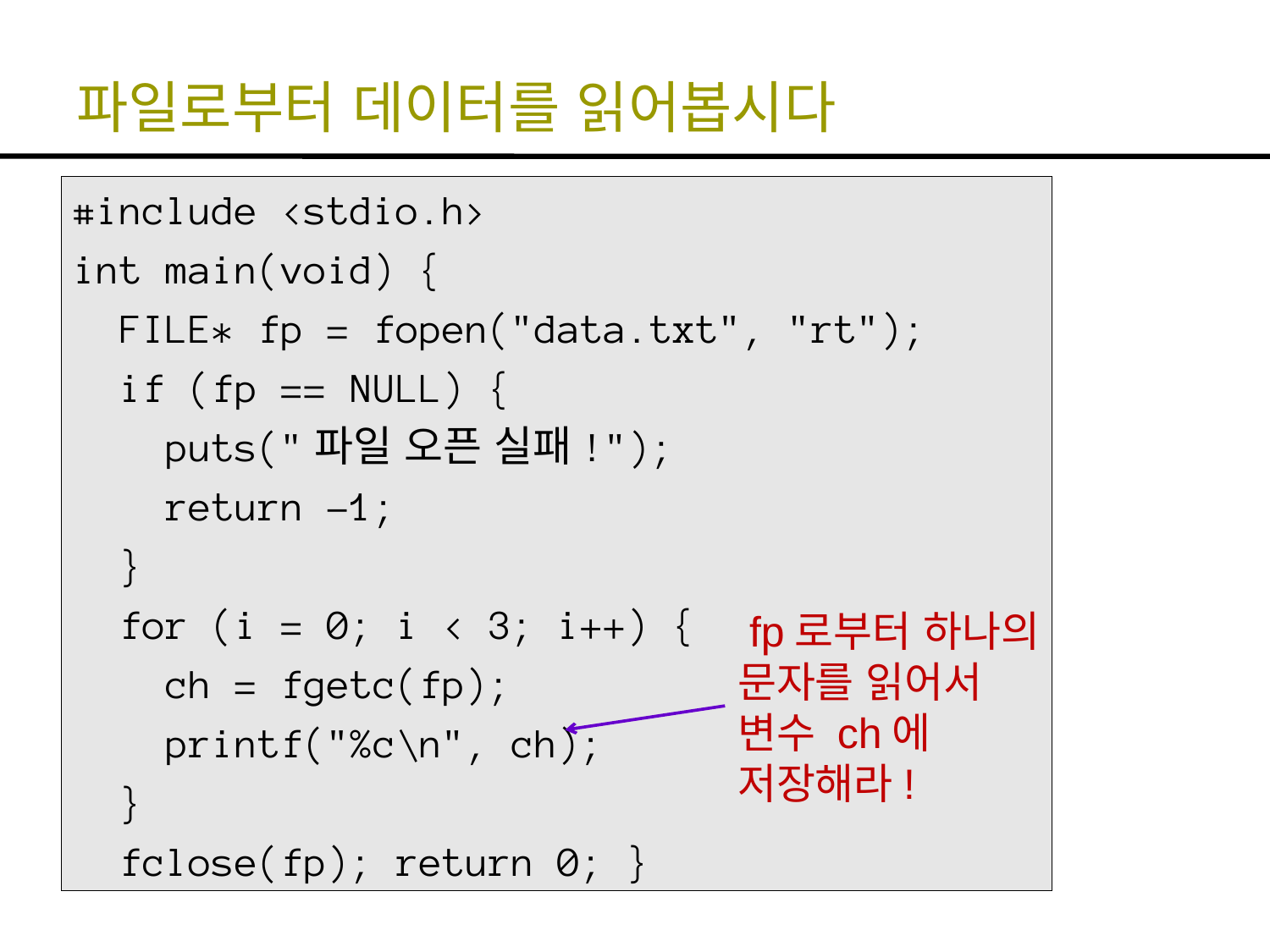

# 파일로부터 데이터를 읽어봅시다
#include <stdio.h>
int main(void) {
  FILE* fp = fopen("data.txt", "rt");
  if (fp == NULL) {
    puts("파일 오픈 실패!");
    return -1;
  }
  for (i = 0; i < 3; i++) {
    ch = fgetc(fp);
    printf("%c\n", ch);
  }
  fclose(fp); return 0; }

 fp로부터 하나의 문자를 읽어서
변수 ch에 저장해라!